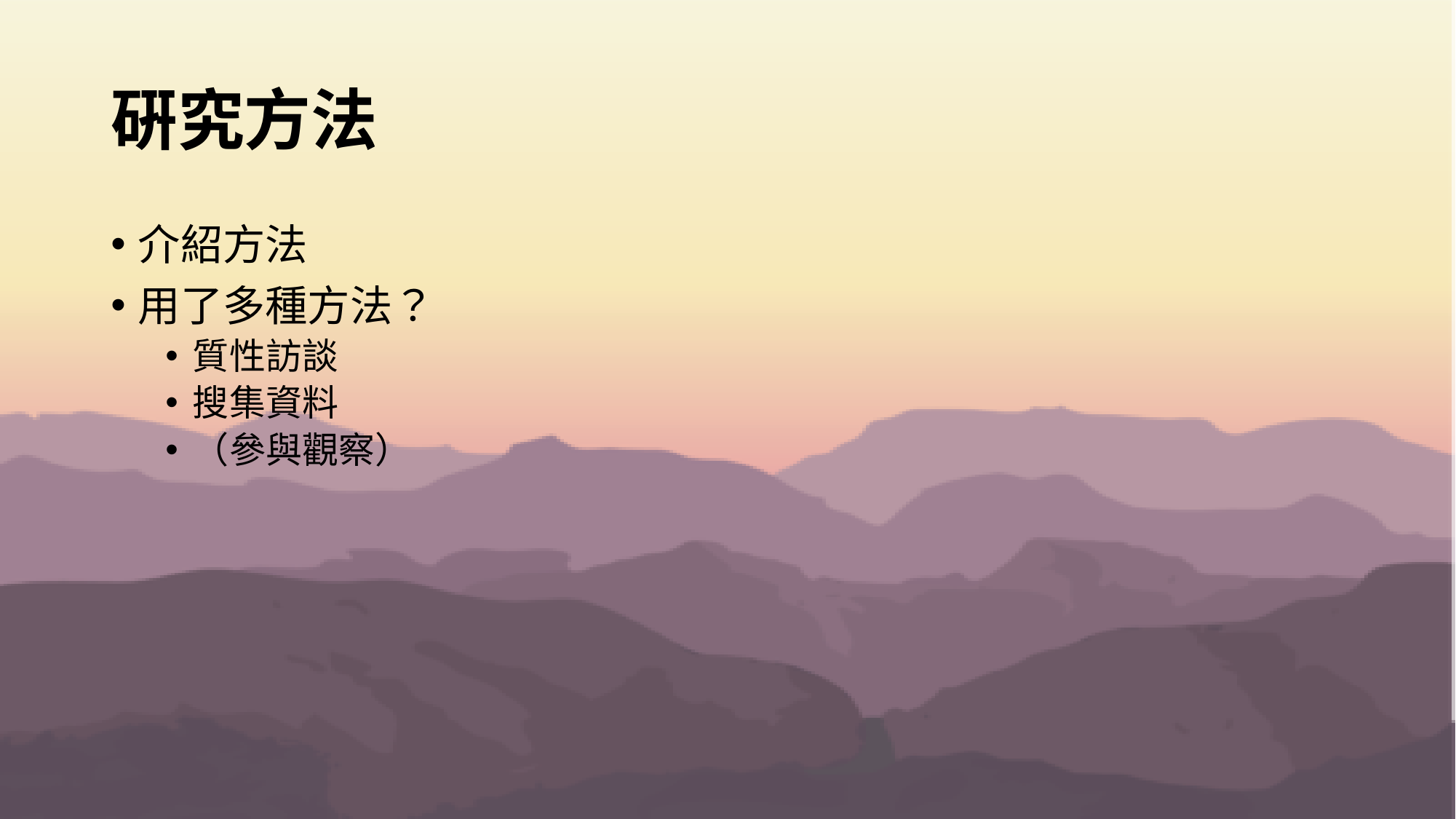

# 硏究方法
介紹方法
用了多種方法？
質性訪談
搜集資料
（參與觀察）